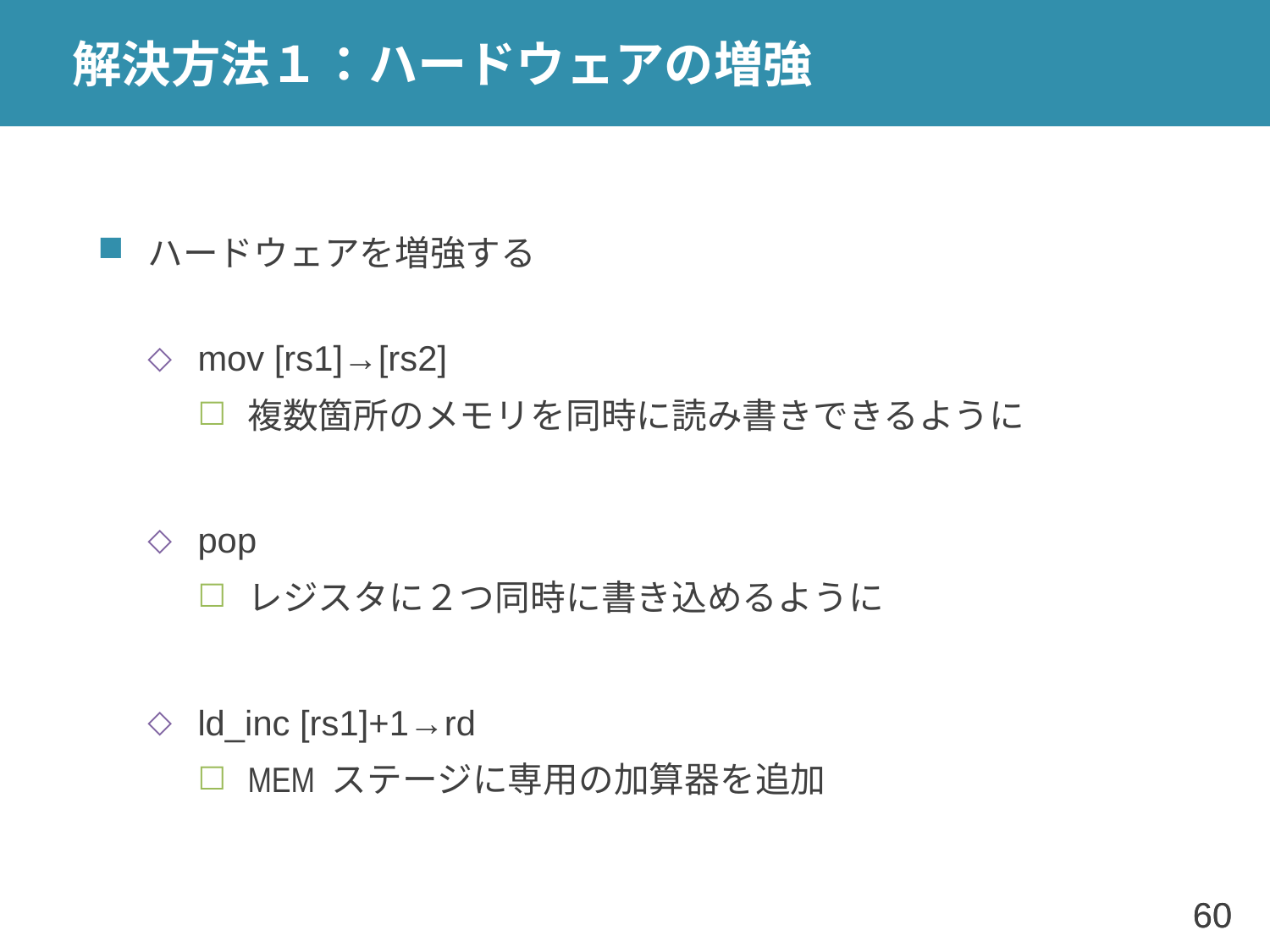

# 解決方法１：ハードウェアの増強
ハードウェアを増強する
mov [rs1]→[rs2]
複数箇所のメモリを同時に読み書きできるように

pop
レジスタに２つ同時に書き込めるように

ld_inc [rs1]+1→rd
MEM ステージに専用の加算器を追加